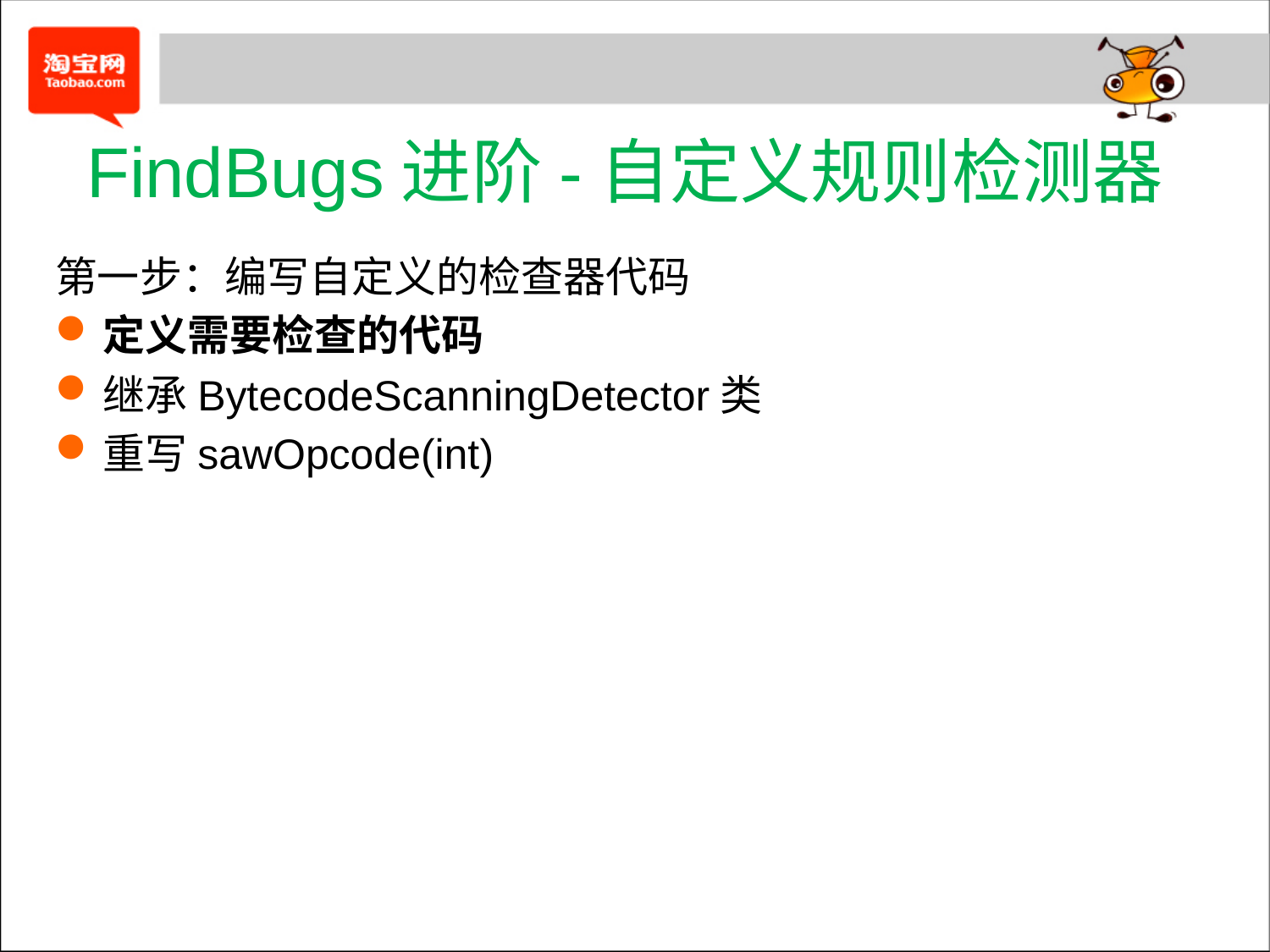

# FindBugs进阶-自定义规则检测器
第一步：编写自定义的检查器代码
定义需要检查的代码
继承BytecodeScanningDetector类
重写sawOpcode(int)